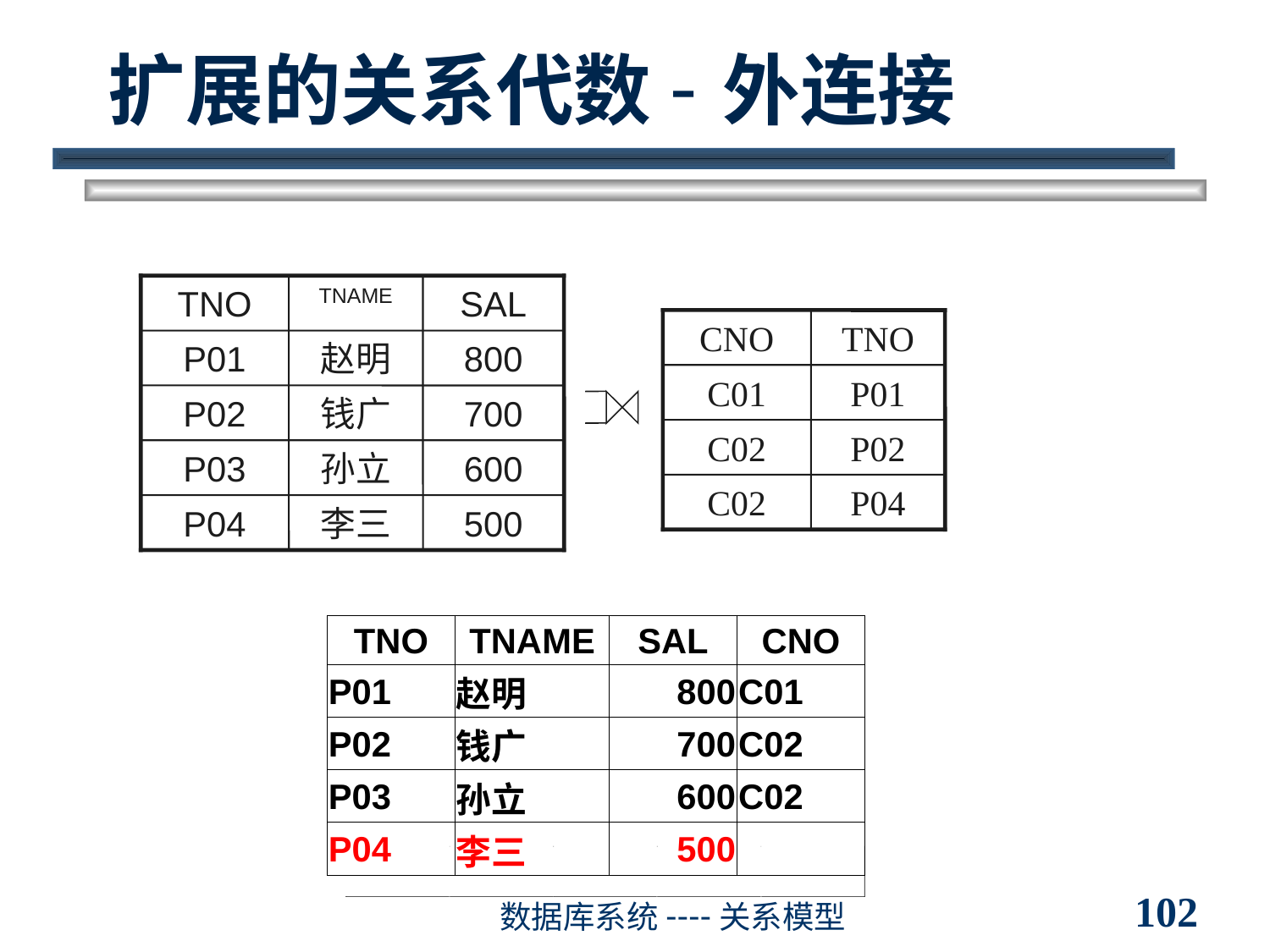

# 扩展的关系代数-外连接
TNO

TNAME

SAL

P01

赵明
800
P02

钱广
700
P03

孙立
600
P04

李三
500

CNO

TNO

C01

P01
C02

P02
C02

P04

| TNO | TNAME | SAL | CNO |
| --- | --- | --- | --- |
| P01 | 赵明 | 800 | C01 |
| P02 | 钱广 | 700 | C02 |
| P03 | 孙立 | 600 | C02 |
| P04 | 李三 | 500 |  |

102

数据库系统----关系模型